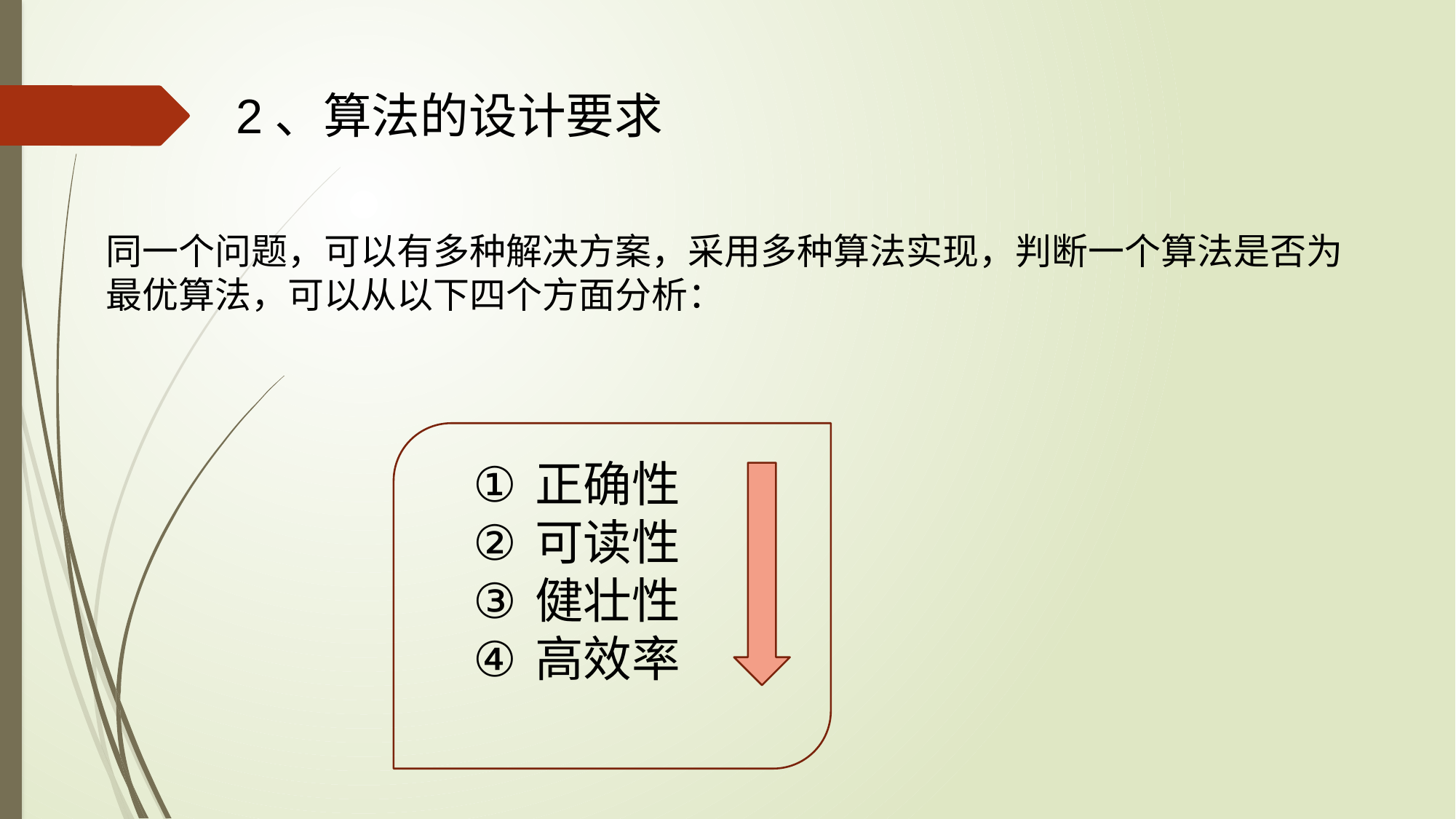

2、算法的设计要求
同一个问题，可以有多种解决方案，采用多种算法实现，判断一个算法是否为最优算法，可以从以下四个方面分析：

正确性
可读性
健壮性
高效率